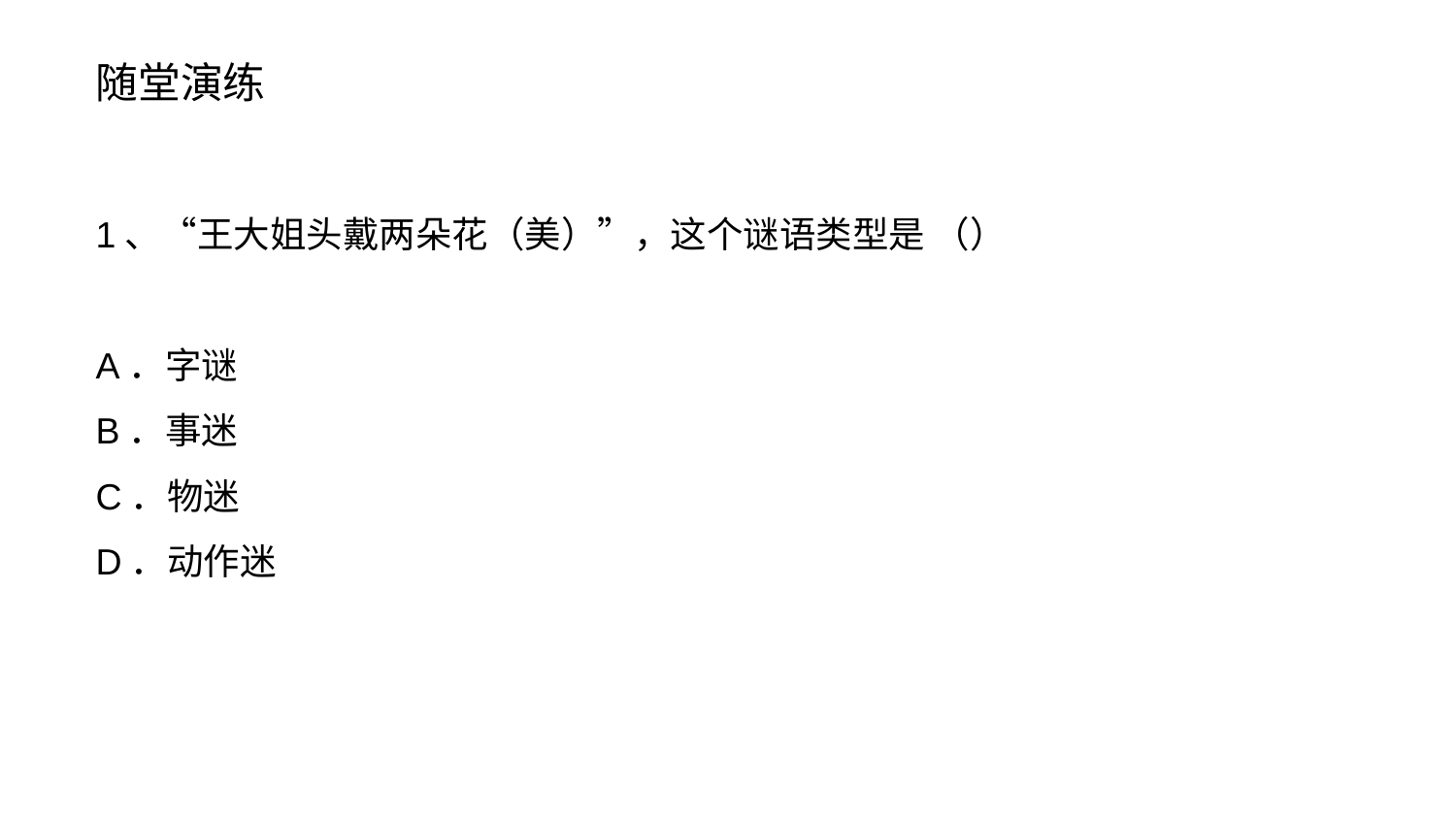

随堂演练
1、“王大姐头戴两朵花（美）”，这个谜语类型是 （）
A．字谜
B．事迷
C．物迷
D．动作迷